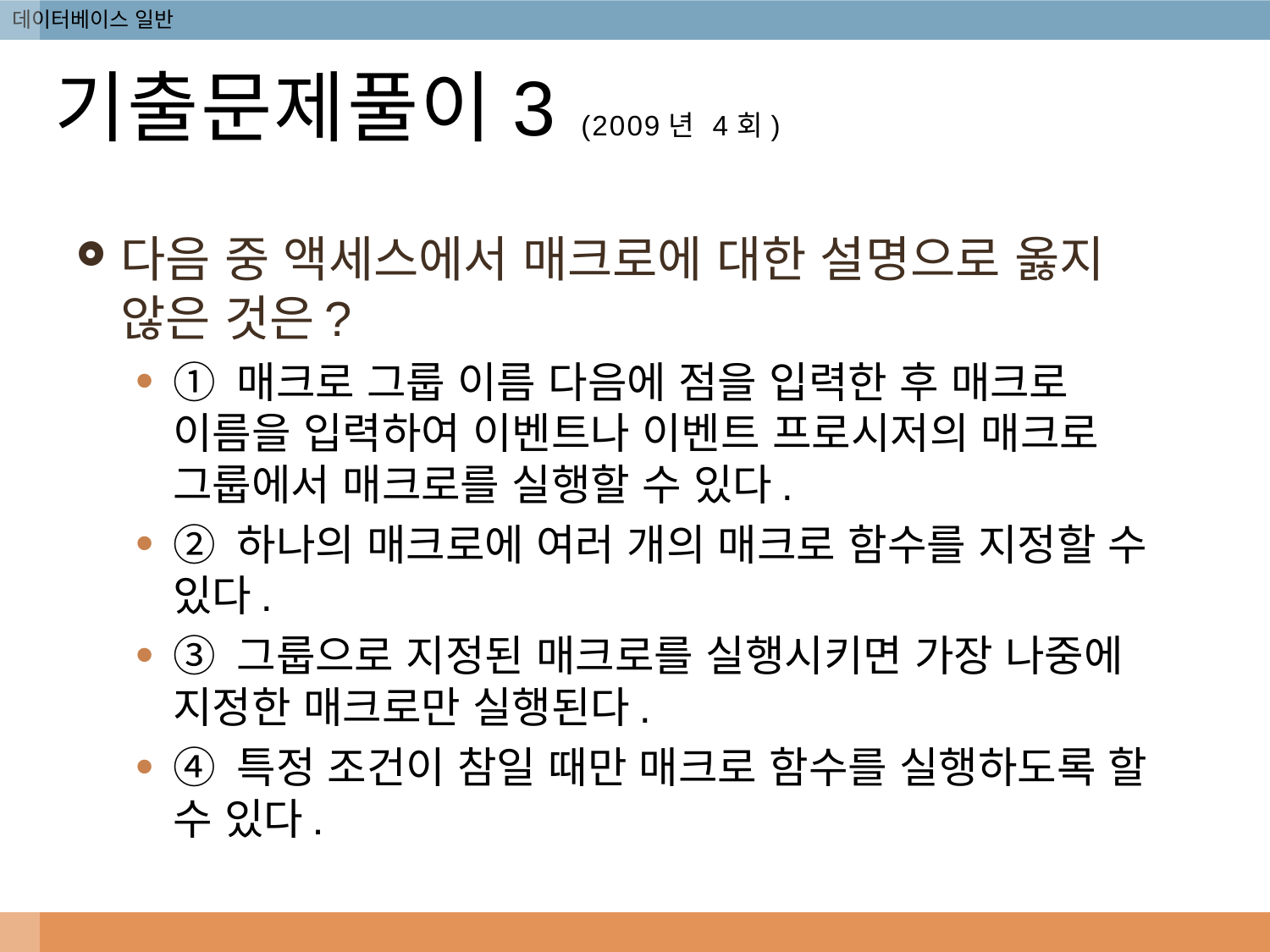

# 기출문제풀이3 (2009년 4회)
다음 중 액세스에서 매크로에 대한 설명으로 옳지 않은 것은?
① 매크로 그룹 이름 다음에 점을 입력한 후 매크로 이름을 입력하여 이벤트나 이벤트 프로시저의 매크로 그룹에서 매크로를 실행할 수 있다.
② 하나의 매크로에 여러 개의 매크로 함수를 지정할 수 있다.
③ 그룹으로 지정된 매크로를 실행시키면 가장 나중에 지정한 매크로만 실행된다.
④ 특정 조건이 참일 때만 매크로 함수를 실행하도록 할 수 있다.